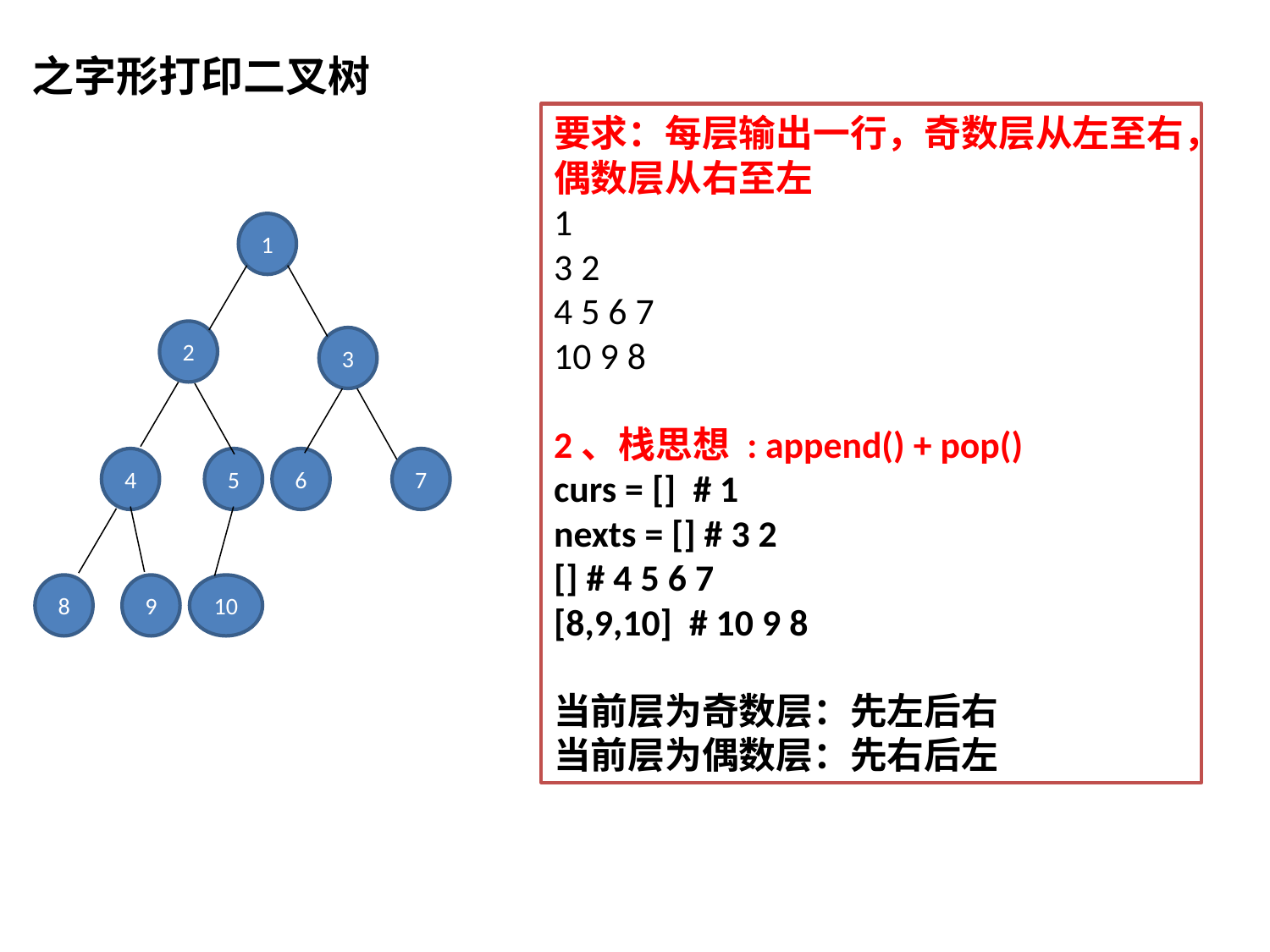

之字形打印二叉树
要求：每层输出一行，奇数层从左至右，偶数层从右至左
1
3 2
4 5 6 7
10 9 8

2、栈思想 : append() + pop()
curs = []  # 1
nexts = [] # 3 2
[] # 4 5 6 7
[8,9,10]  # 10 9 8

当前层为奇数层：先左后右
当前层为偶数层：先右后左
1
2
3
4
5
6
7
8
9
10